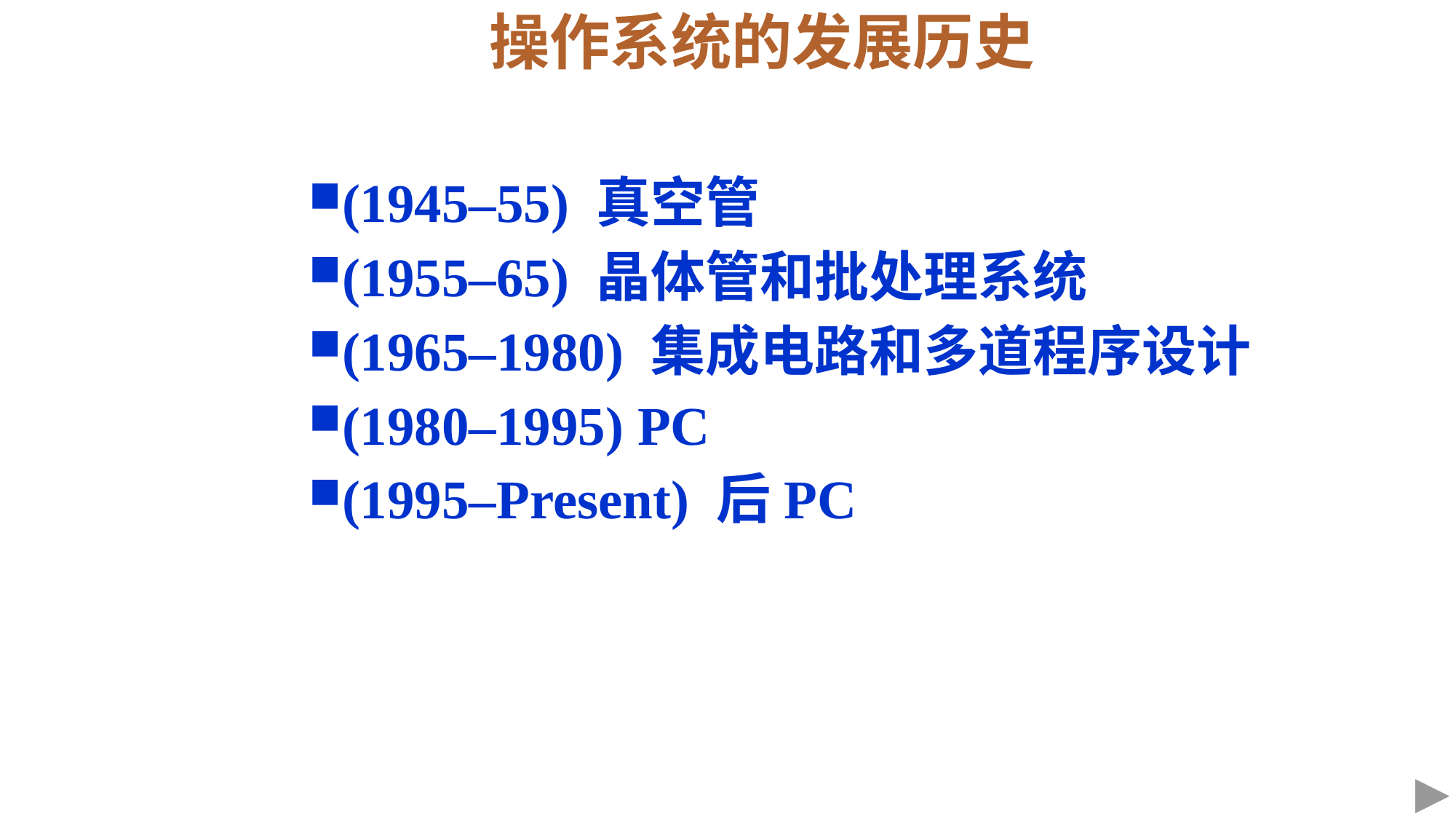

# 操作系统的发展历史
(1945–55) 真空管
(1955–65) 晶体管和批处理系统
(1965–1980) 集成电路和多道程序设计
(1980–1995) PC
(1995–Present) 后PC